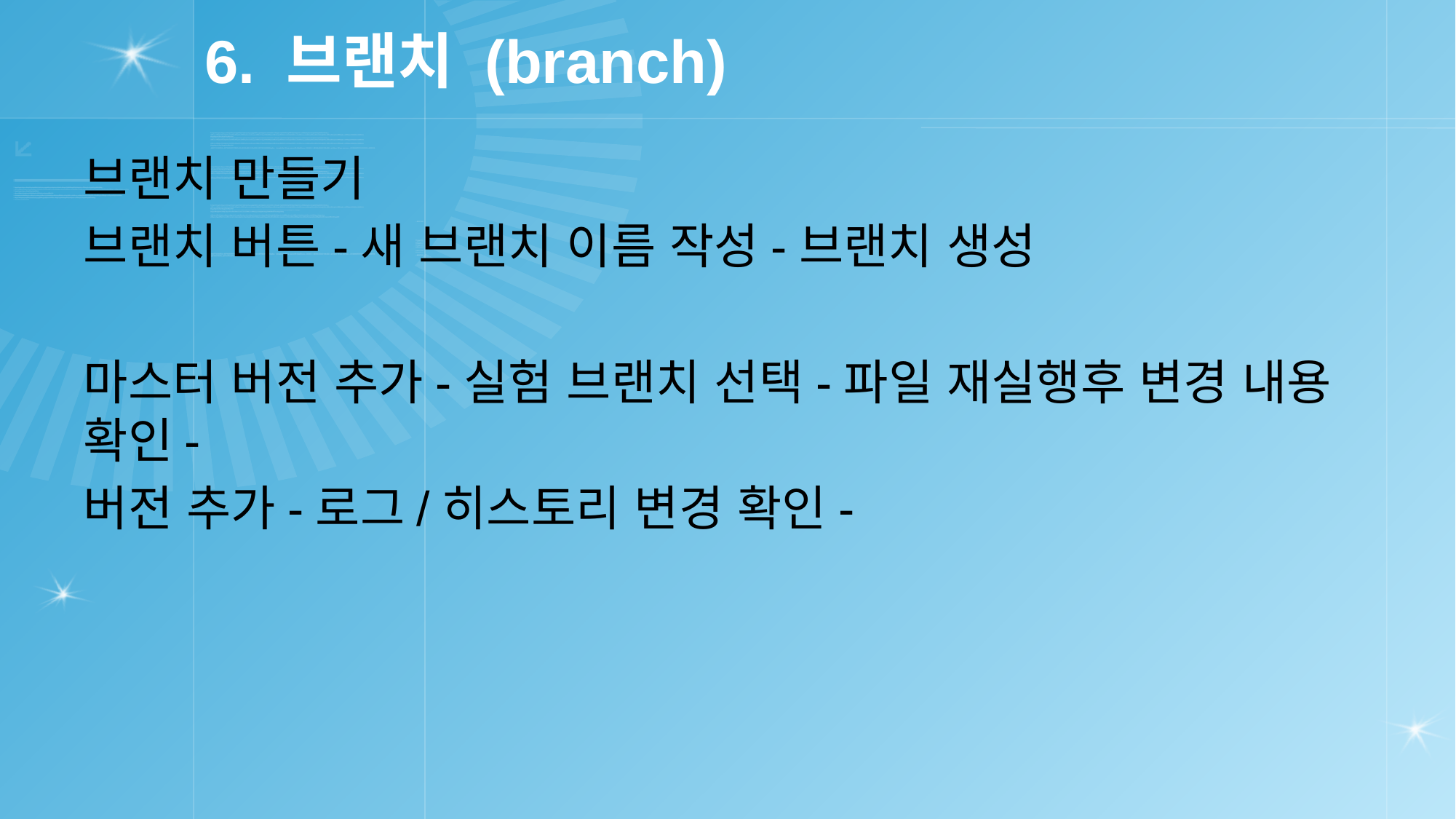

# 6. 브랜치 (branch)
브랜치 만들기
브랜치 버튼-새 브랜치 이름 작성-브랜치 생성

마스터 버전 추가-실험 브랜치 선택-파일 재실행후 변경 내용 확인-
버전 추가-로그/히스토리 변경 확인-